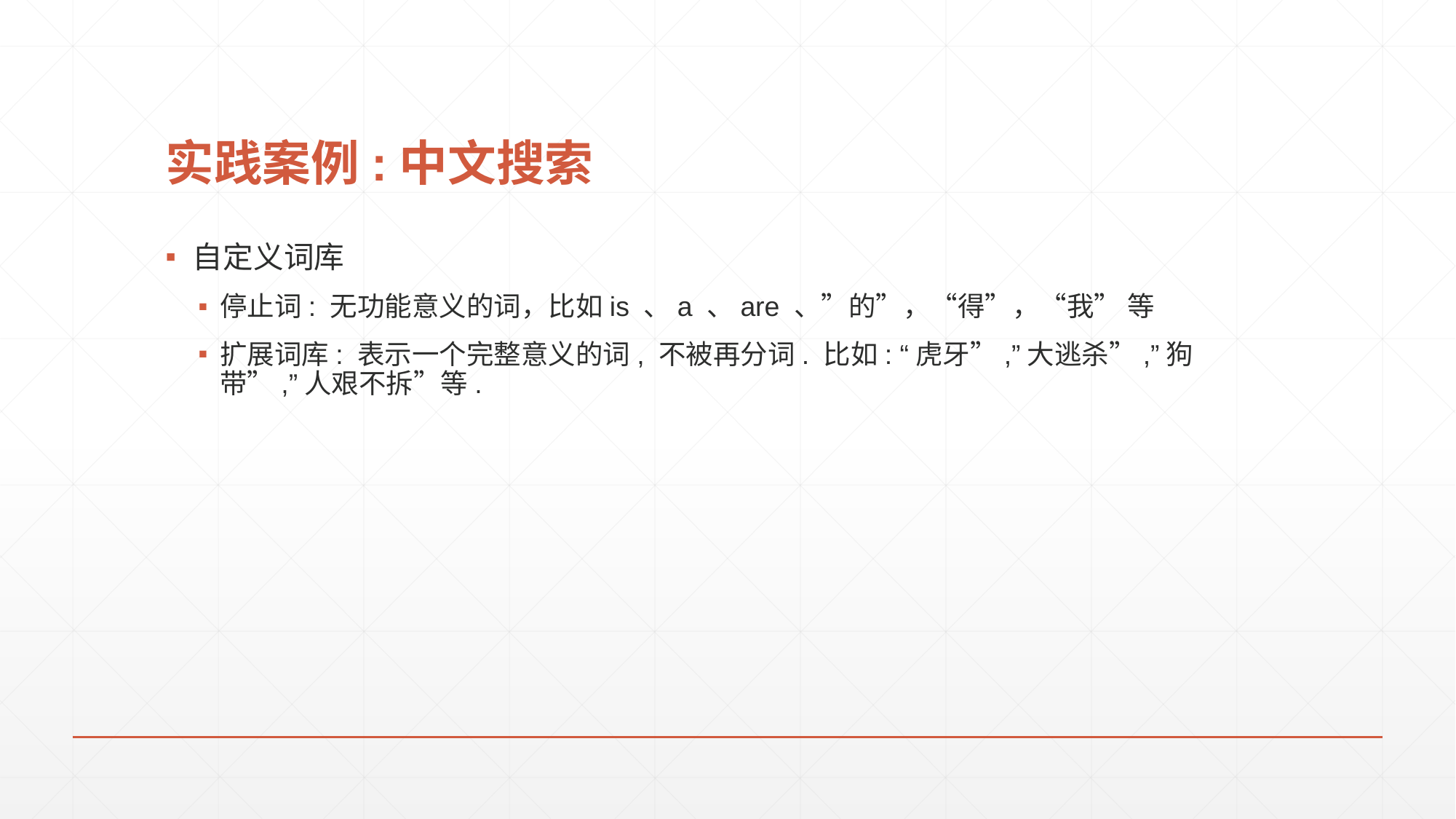

# 实践案例:中文搜索
自定义词库
停止词: 无功能意义的词，比如is 、a 、are 、”的”，“得”，“我” 等
扩展词库: 表示一个完整意义的词, 不被再分词. 比如: “虎牙”,”大逃杀”,”狗带”,”人艰不拆”等.